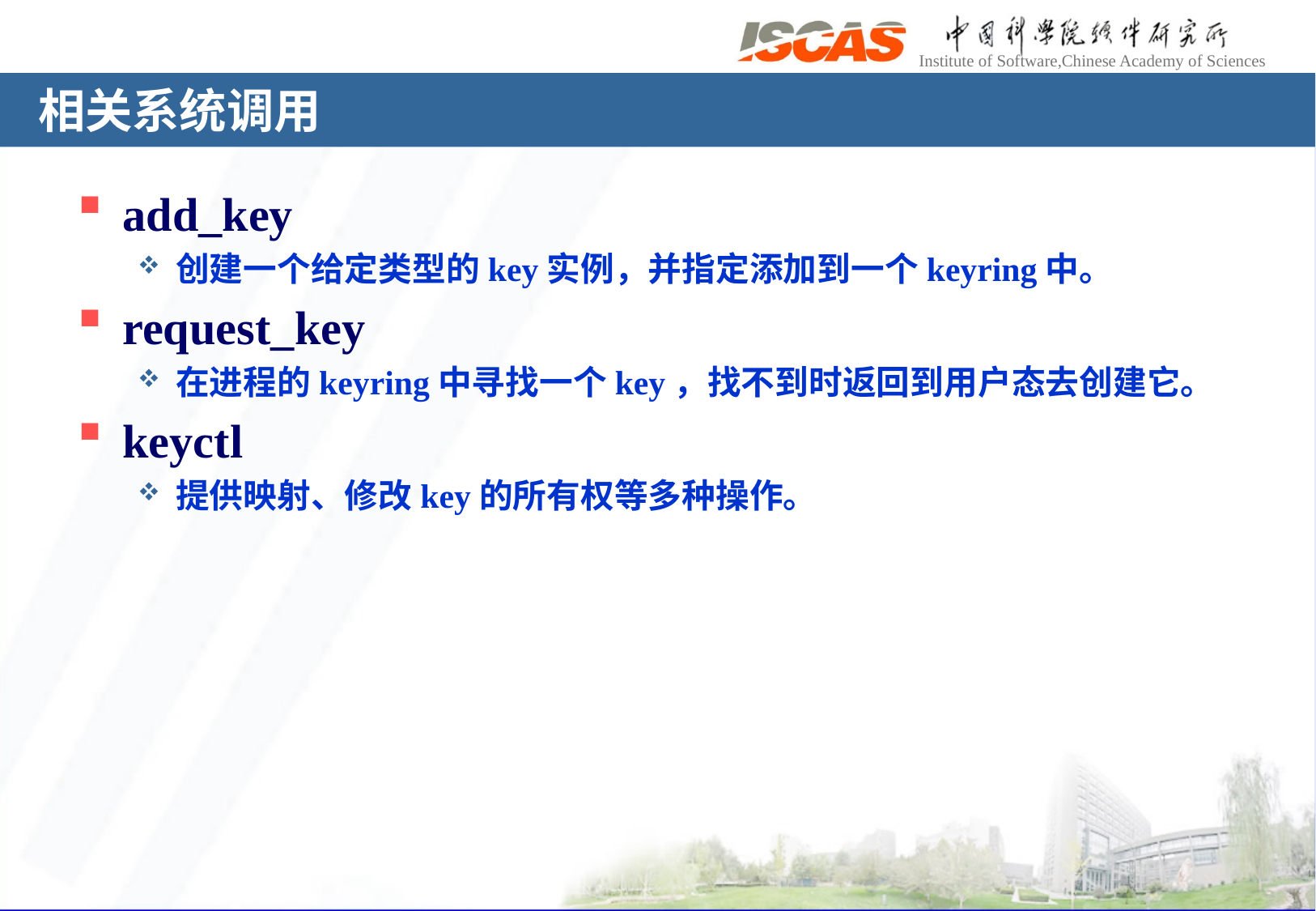

# 相关系统调用
add_key
创建一个给定类型的key实例，并指定添加到一个keyring中。
request_key
在进程的keyring中寻找一个key，找不到时返回到用户态去创建它。
keyctl
提供映射、修改key的所有权等多种操作。